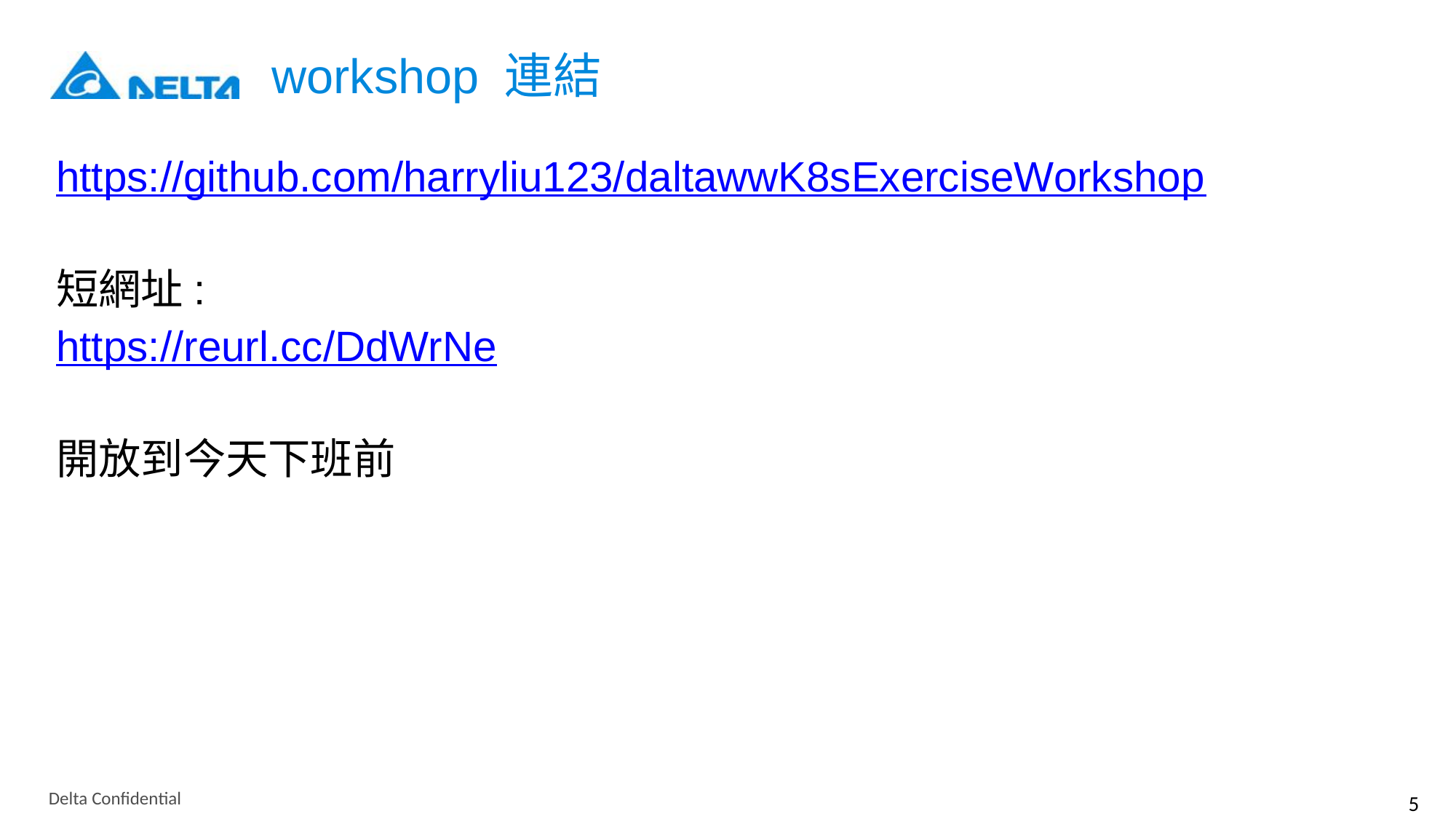

# workshop 連結

https://github.com/harryliu123/daltawwK8sExerciseWorkshop

短網址:
https://reurl.cc/DdWrNe

開放到今天下班前